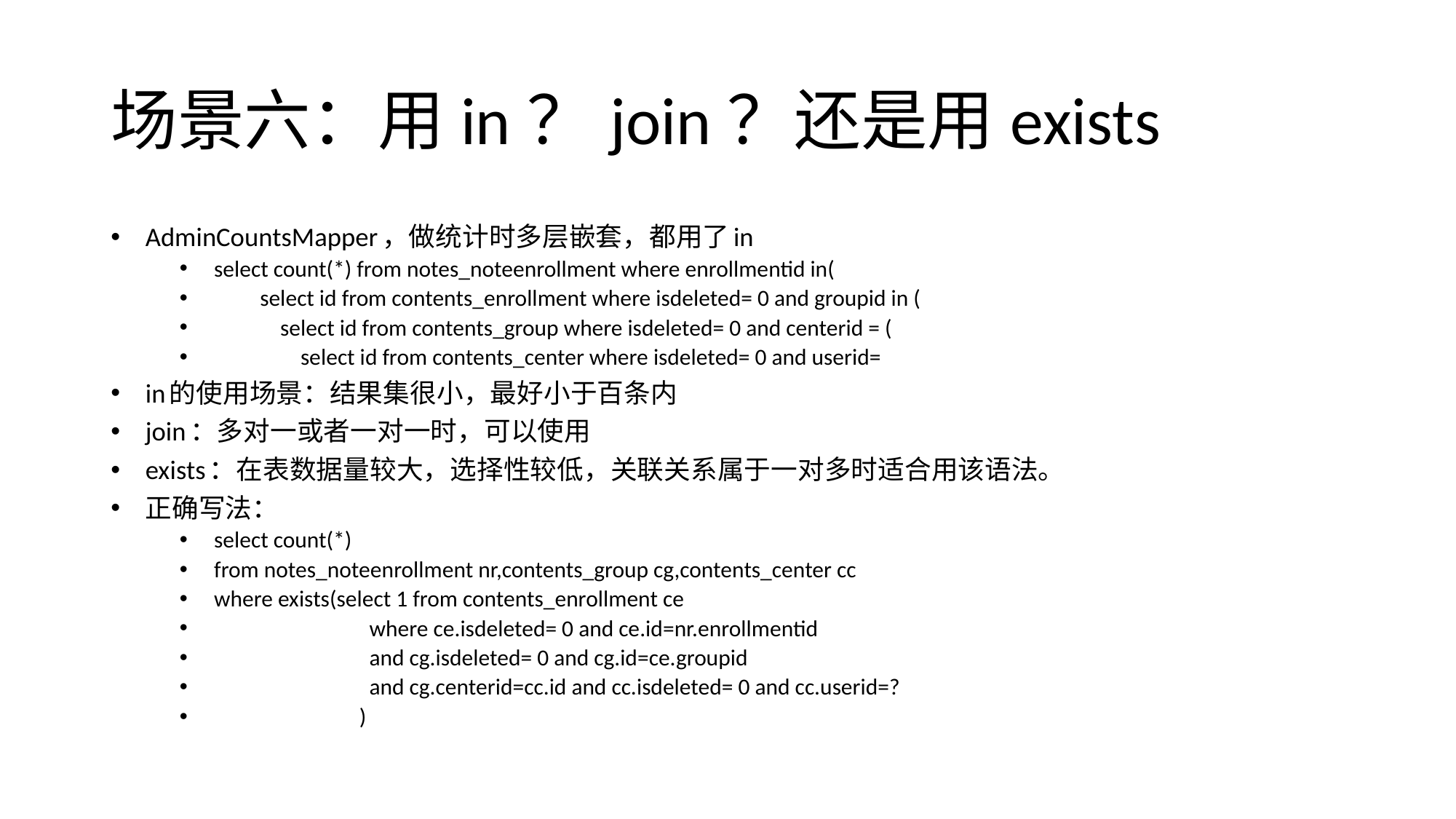

# 场景六：用in？join？还是用exists
AdminCountsMapper，做统计时多层嵌套，都用了in
select count(*) from notes_noteenrollment where enrollmentid in(
         select id from contents_enrollment where isdeleted= 0 and groupid in (
             select id from contents_group where isdeleted= 0 and centerid = (
                 select id from contents_center where isdeleted= 0 and userid=
in的使用场景：结果集很小，最好小于百条内
join：多对一或者一对一时，可以使用
exists：在表数据量较大，选择性较低，关联关系属于一对多时适合用该语法。
正确写法：
select count(*)
from notes_noteenrollment nr,contents_group cg,contents_center cc
where exists(select 1 from contents_enrollment ce
	                 where ce.isdeleted= 0 and ce.id=nr.enrollmentid
	                 and cg.isdeleted= 0 and cg.id=ce.groupid
	                 and cg.centerid=cc.id and cc.isdeleted= 0 and cc.userid=?
	               )